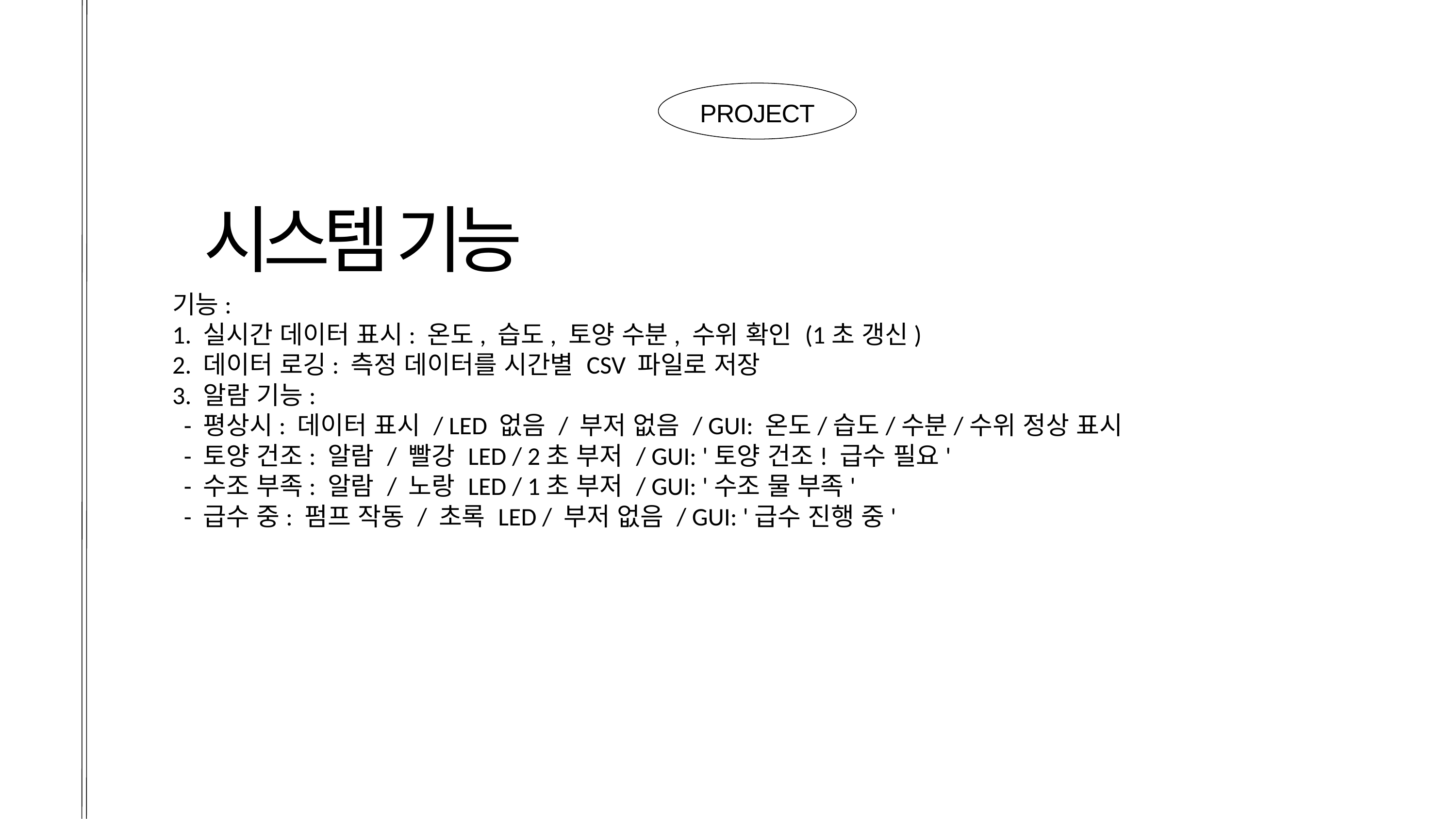

PROJECT
시스템 기능
기능:
1. 실시간 데이터 표시: 온도, 습도, 토양 수분, 수위 확인 (1초 갱신)
2. 데이터 로깅: 측정 데이터를 시간별 CSV 파일로 저장
3. 알람 기능:
  - 평상시: 데이터 표시 / LED 없음 / 부저 없음 / GUI: 온도/습도/수분/수위 정상 표시
  - 토양 건조: 알람 / 빨강 LED / 2초 부저 / GUI: '토양 건조! 급수 필요'
  - 수조 부족: 알람 / 노랑 LED / 1초 부저 / GUI: '수조 물 부족'
  - 급수 중: 펌프 작동 / 초록 LED / 부저 없음 / GUI: '급수 진행 중'